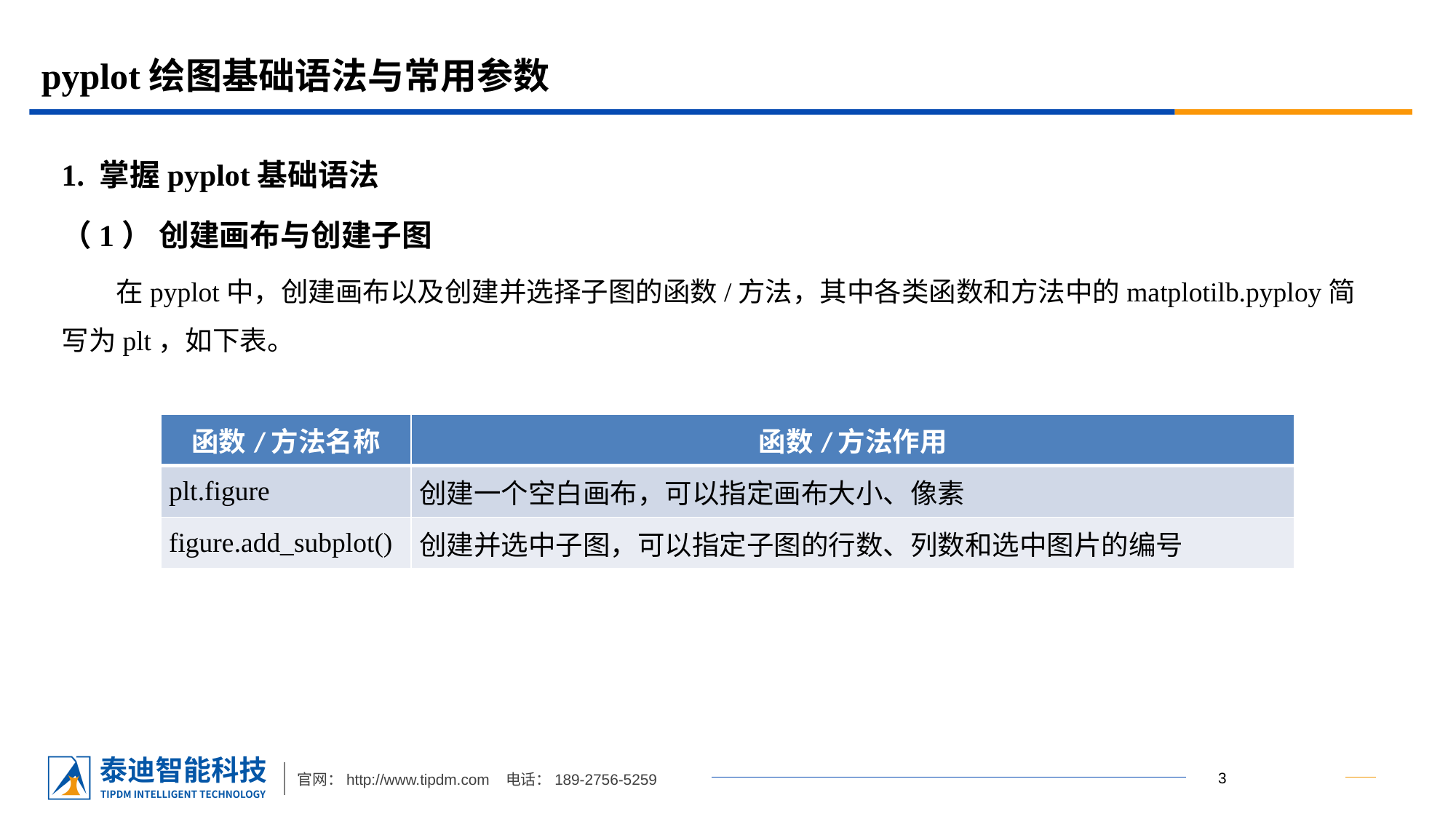

# pyplot绘图基础语法与常用参数
1. 掌握pyplot基础语法
（1） 创建画布与创建子图
在pyplot中，创建画布以及创建并选择子图的函数/方法，其中各类函数和方法中的matplotilb.pyploy简写为plt，如下表。

| 函数/方法名称 | 函数/方法作用 |
| --- | --- |
| plt.figure | 创建一个空白画布，可以指定画布大小、像素 |
| figure.add\_subplot() | 创建并选中子图，可以指定子图的行数、列数和选中图片的编号 |